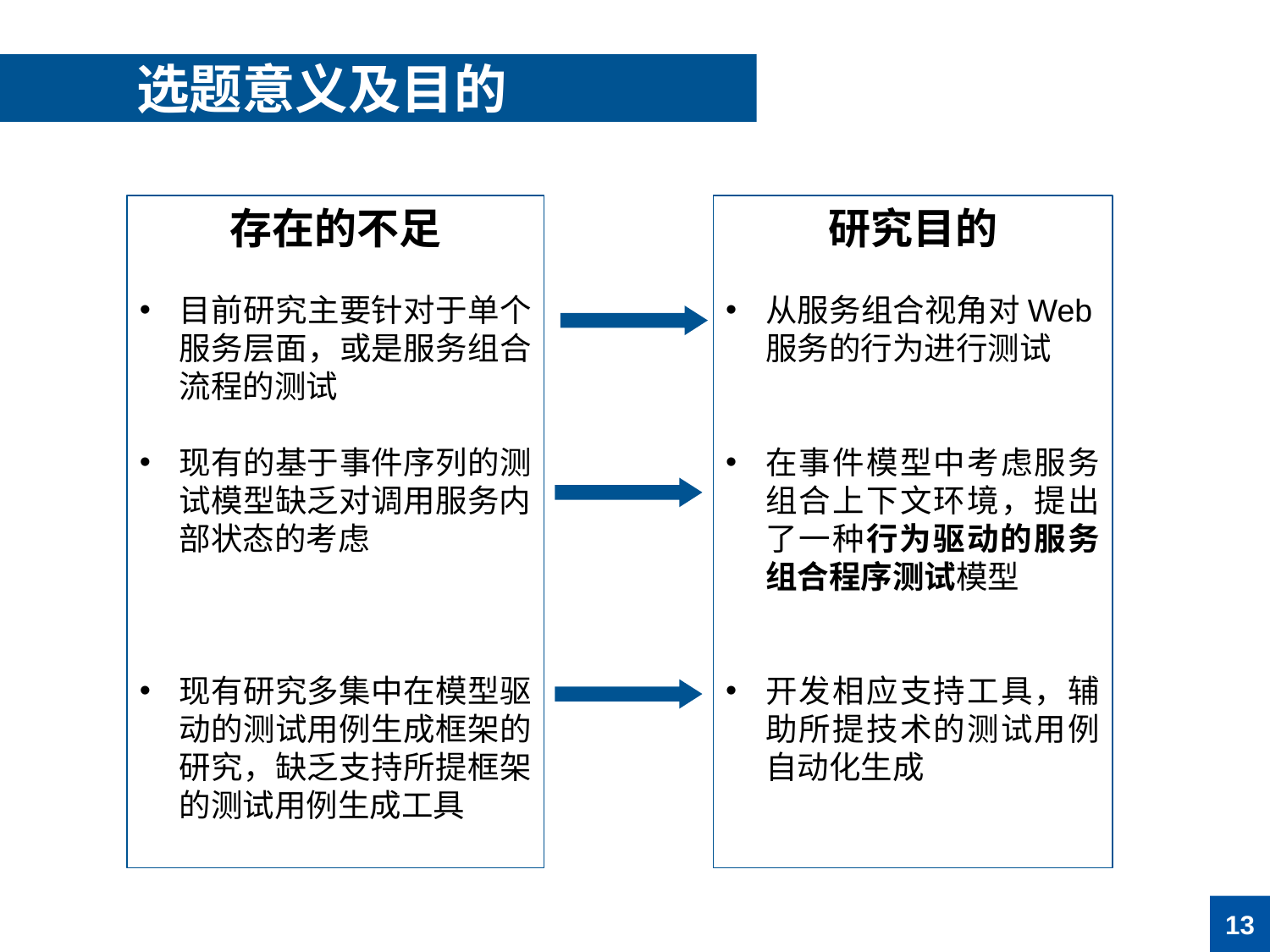

选题意义及目的
存在的不足

目前研究主要针对于单个服务层面，或是服务组合流程的测试

现有的基于事件序列的测试模型缺乏对调用服务内部状态的考虑

现有研究多集中在模型驱动的测试用例生成框架的研究，缺乏支持所提框架的测试用例生成工具

研究目的

从服务组合视角对Web服务的行为进行测试

在事件模型中考虑服务组合上下文环境，提出了一种行为驱动的服务组合程序测试模型

开发相应支持工具，辅助所提技术的测试用例自动化生成

13